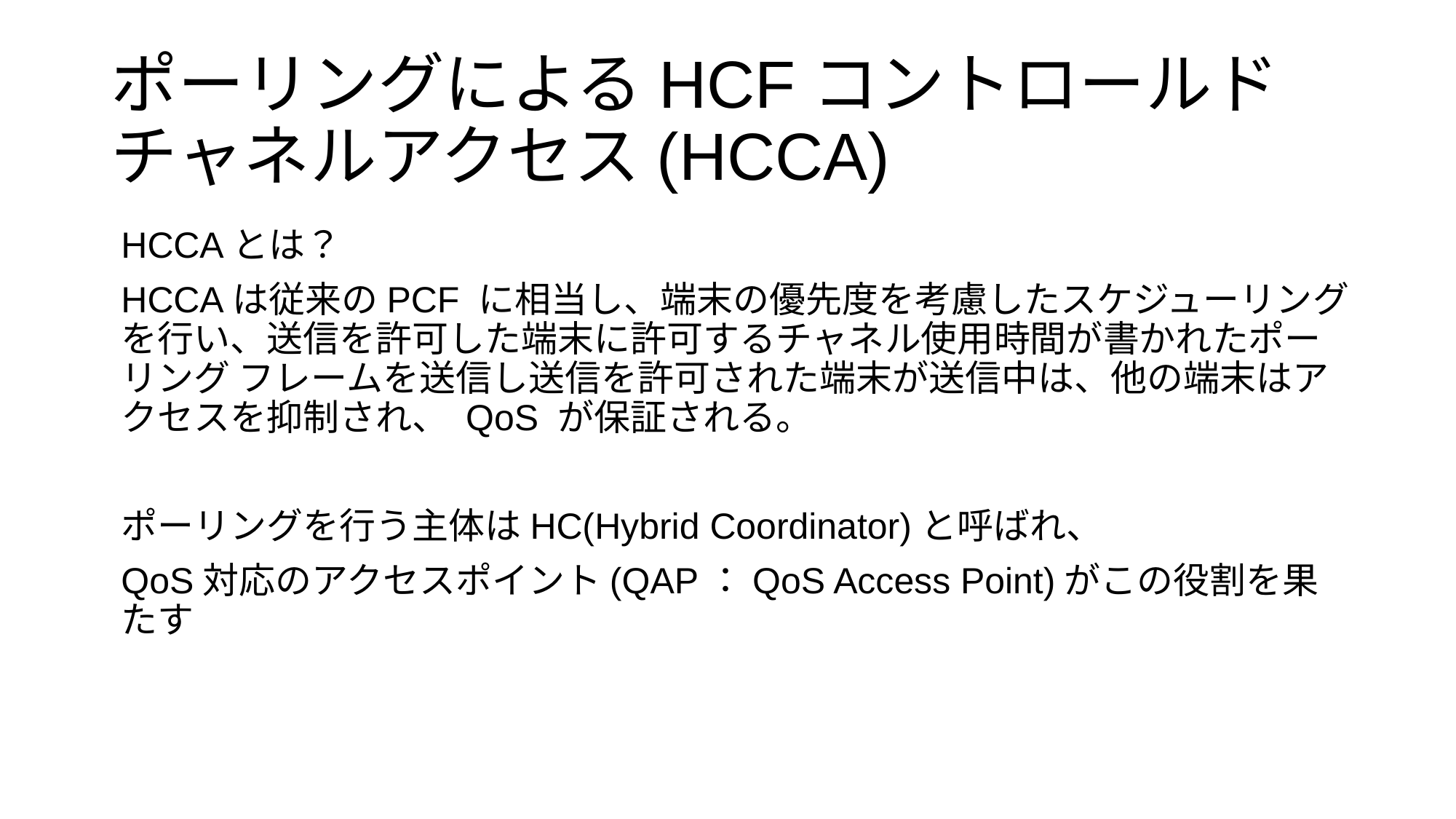

# ポーリングによるHCFコントロールドチャネルアクセス(HCCA)
HCCAとは？
HCCAは従来のPCF に相当し、端末の優先度を考慮したスケジューリングを行い、送信を許可した端末に許可するチャネル使用時間が書かれたポーリング フレームを送信し送信を許可された端末が送信中は、他の端末はアクセスを抑制され、 QoS が保証される。

ポーリングを行う主体はHC(Hybrid Coordinator)と呼ばれ、
QoS対応のアクセスポイント(QAP：QoS Access Point)がこの役割を果たす